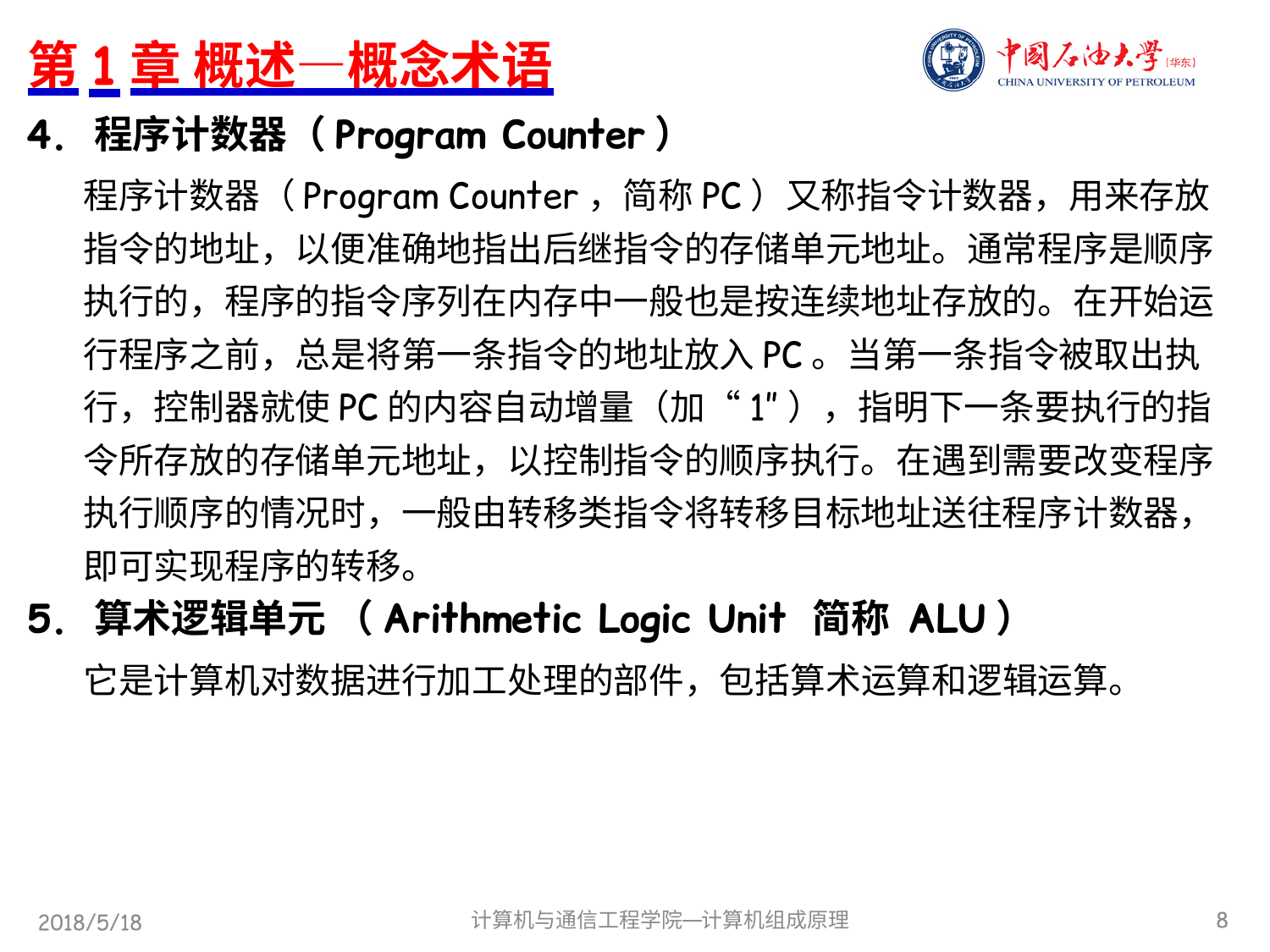

# 第1章 概述—概念术语
4. 程序计数器（Program Counter）
程序计数器（Program Counter，简称PC）又称指令计数器，用来存放指令的地址，以便准确地指出后继指令的存储单元地址。通常程序是顺序执行的，程序的指令序列在内存中一般也是按连续地址存放的。在开始运行程序之前，总是将第一条指令的地址放入PC。当第一条指令被取出执行，控制器就使PC的内容自动增量（加“1”），指明下一条要执行的指令所存放的存储单元地址，以控制指令的顺序执行。在遇到需要改变程序执行顺序的情况时，一般由转移类指令将转移目标地址送往程序计数器，即可实现程序的转移。
5. 算术逻辑单元 （Arithmetic Logic Unit 简称 ALU）
它是计算机对数据进行加工处理的部件，包括算术运算和逻辑运算。

计算机与通信工程学院—计算机组成原理
8
2018/5/18